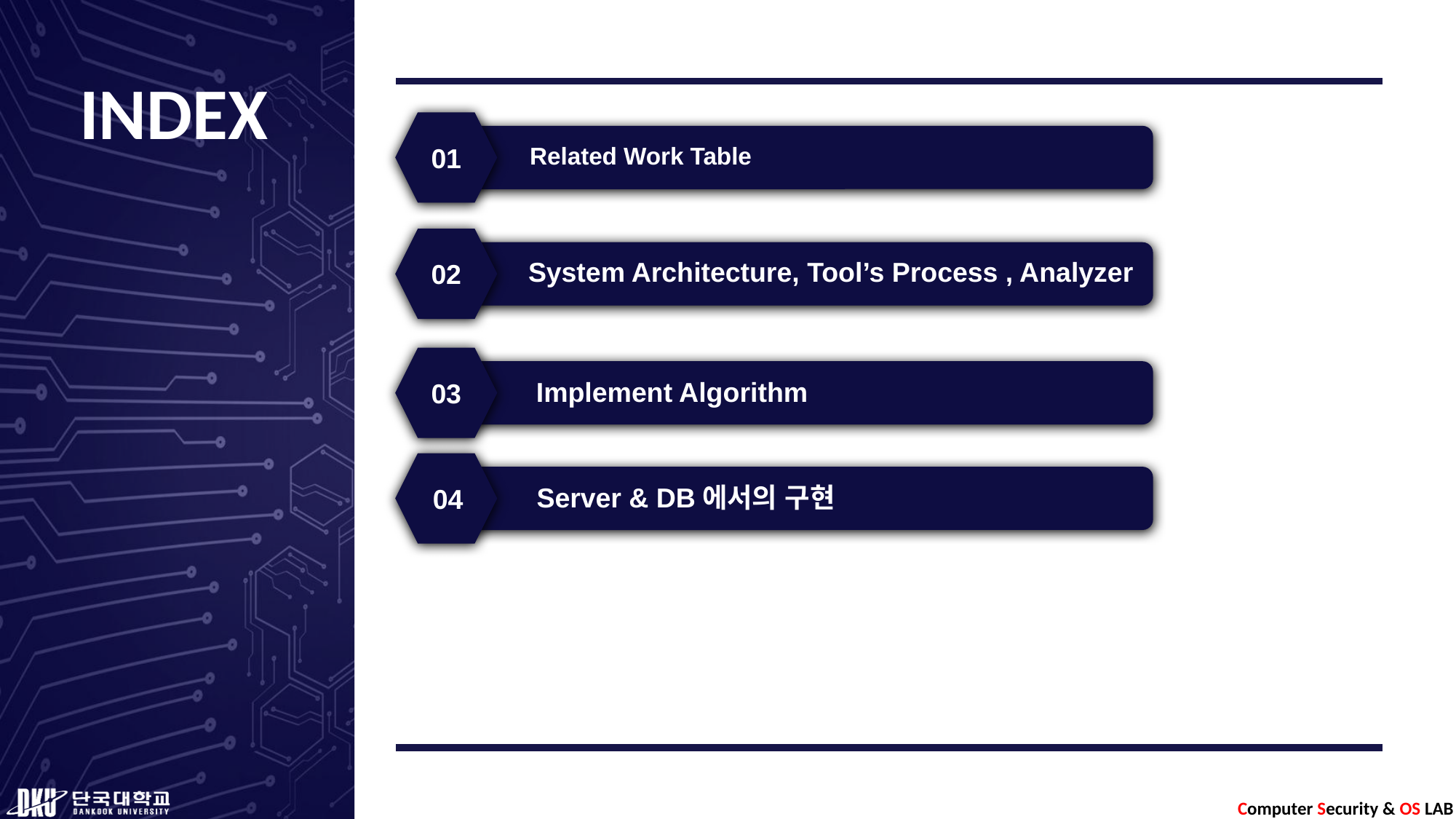

01
Related Work Table

System Architecture, Tool’s Process , Analyzer
02

Implement Algorithm
03

Server & DB에서의 구현
04